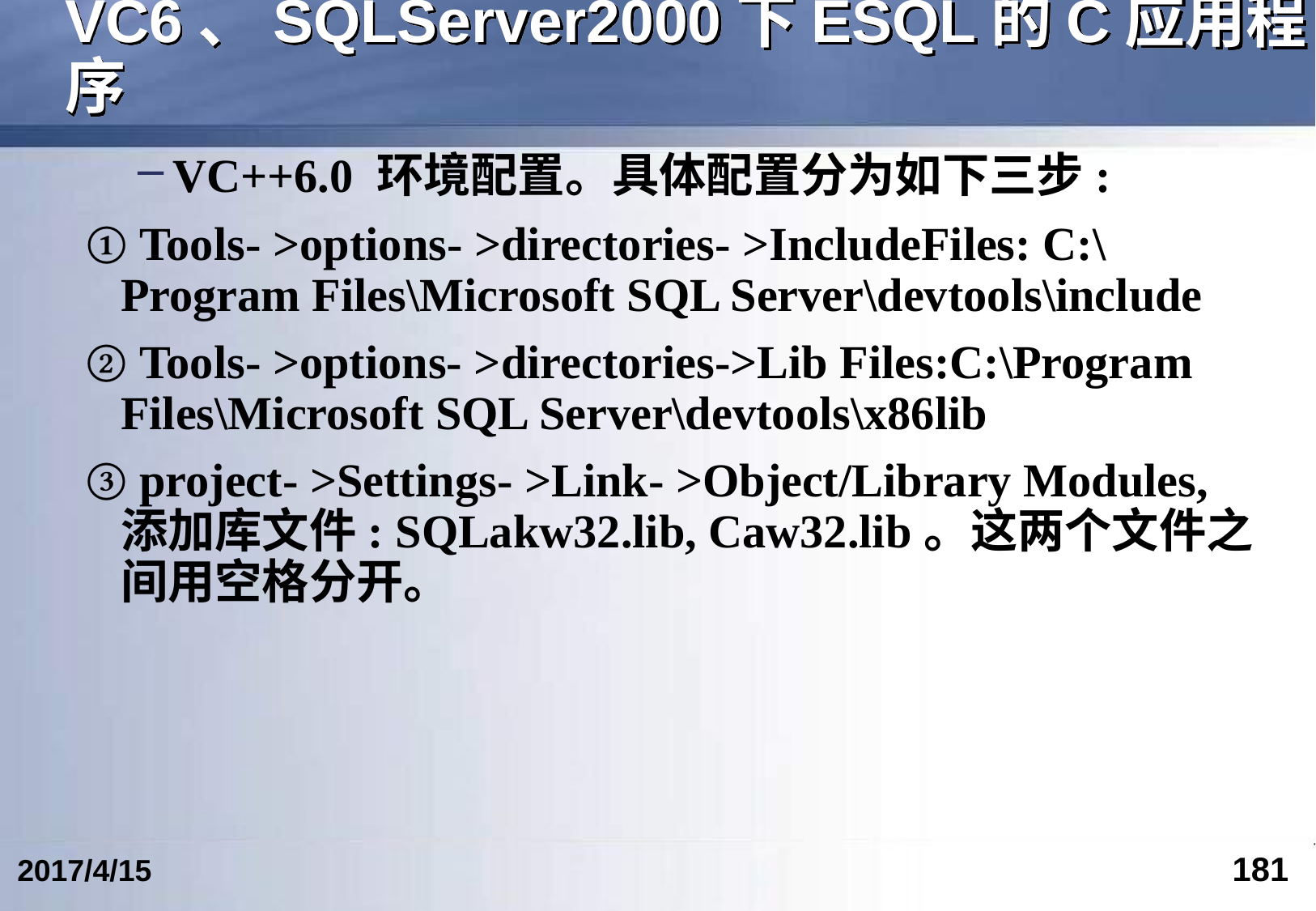

# VC6、SQLServer2000下ESQL的C应用程序
VC++6.0 环境配置。具体配置分为如下三步:
① Tools- >options- >directories- >IncludeFiles: C:\Program Files\Microsoft SQL Server\devtools\include
② Tools- >options- >directories->Lib Files:C:\Program Files\Microsoft SQL Server\devtools\x86lib
③ project- >Settings- >Link- >Object/Library Modules, 添加库文件: SQLakw32.lib, Caw32.lib。这两个文件之间用空格分开。
181
2017/4/15